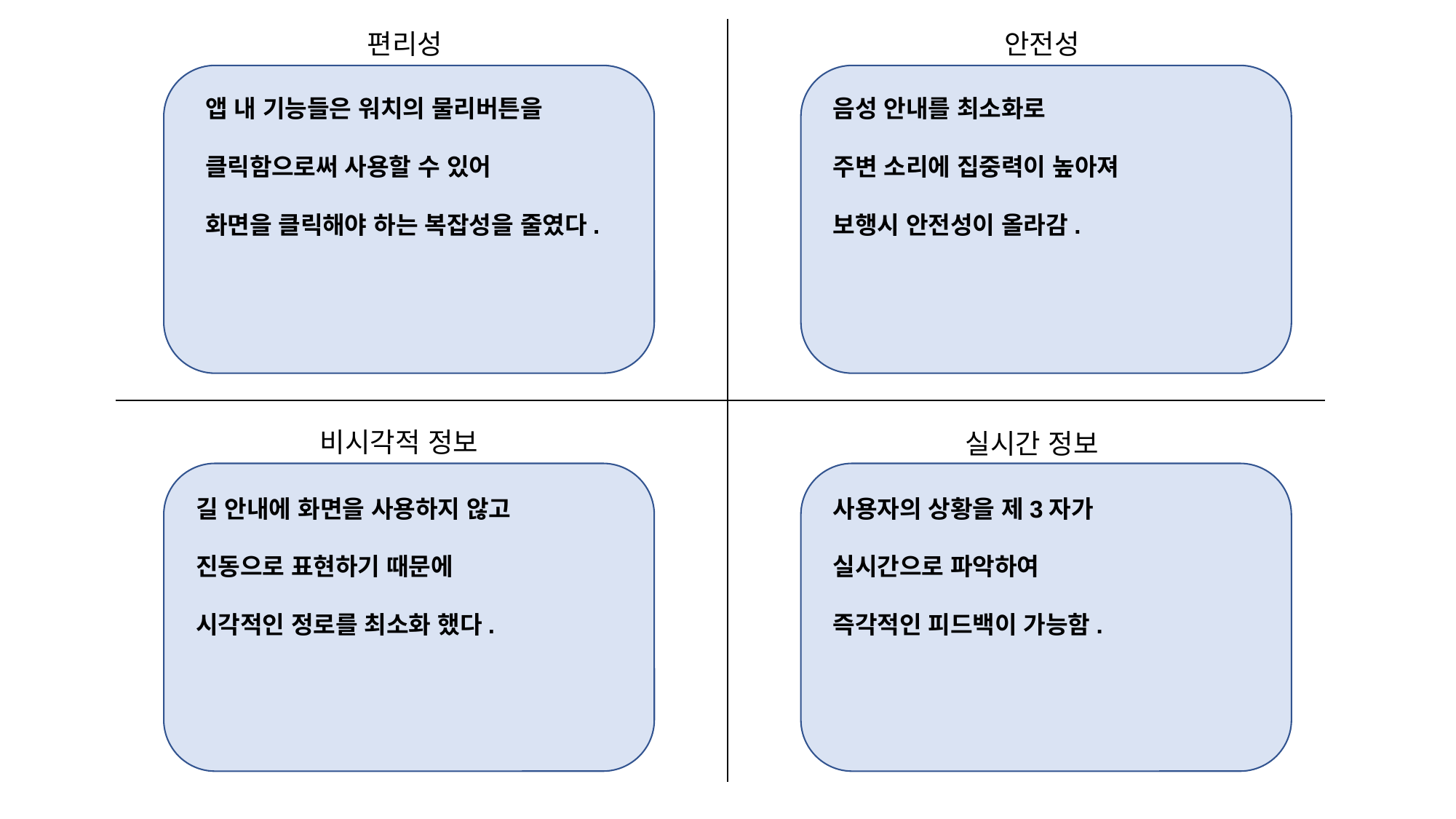

편리성
안전성

앱 내 기능들은 워치의 물리버튼을

클릭함으로써 사용할 수 있어

화면을 클릭해야 하는 복잡성을 줄였다.
음성 안내를 최소화로

주변 소리에 집중력이 높아져

보행시 안전성이 올라감.
비시각적 정보
실시간 정보

사용자의 상황을 제3자가

실시간으로 파악하여

즉각적인 피드백이 가능함.
길 안내에 화면을 사용하지 않고

진동으로 표현하기 때문에

시각적인 정로를 최소화 했다.